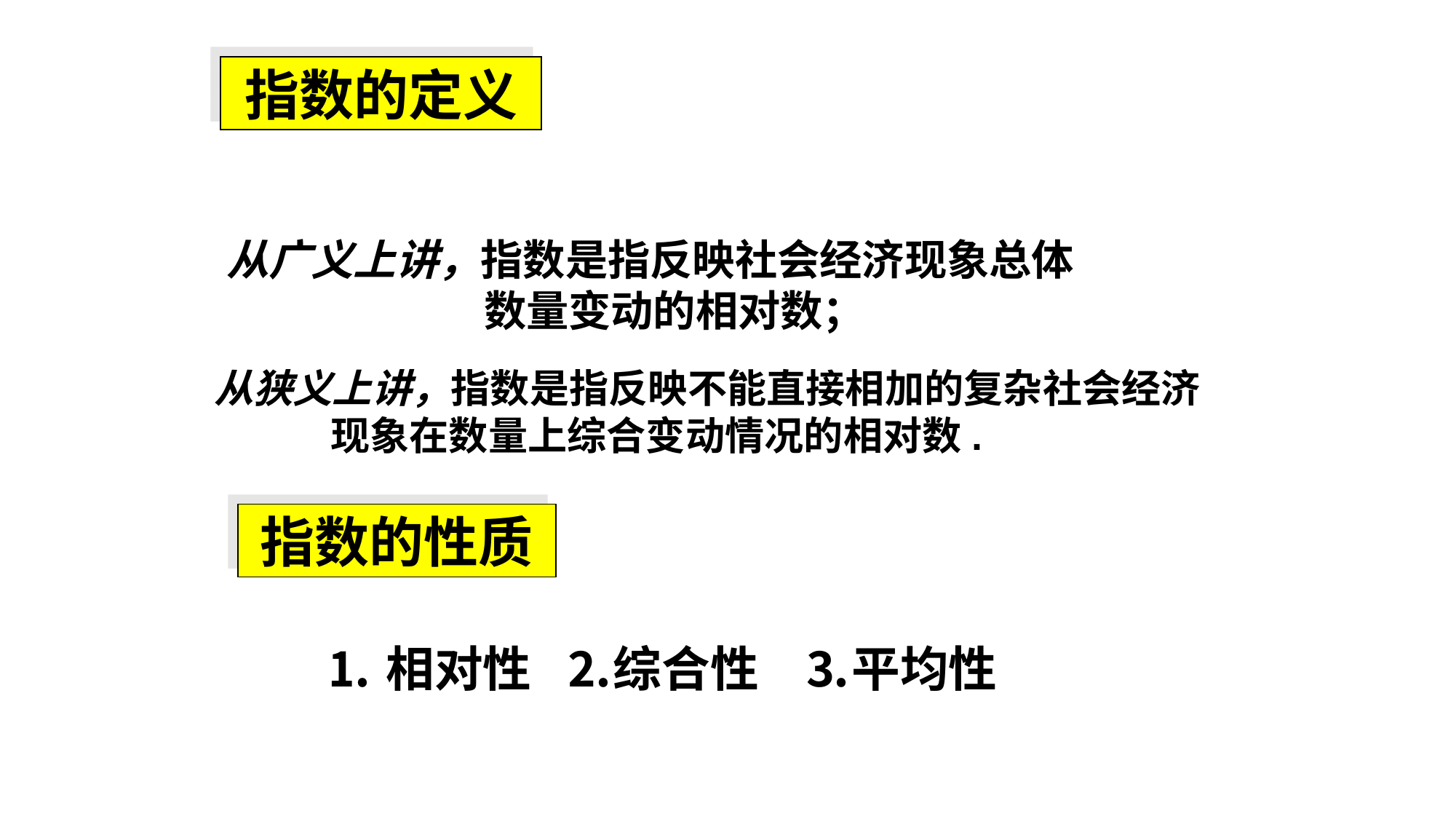

指数的定义
从广义上讲，指数是指反映社会经济现象总体
            数量变动的相对数；
从狭义上讲，指数是指反映不能直接相加的复杂社会经济
            现象在数量上综合变动情况的相对数.
指数的性质
⒈相对性   ⒉综合性    ⒊平均性